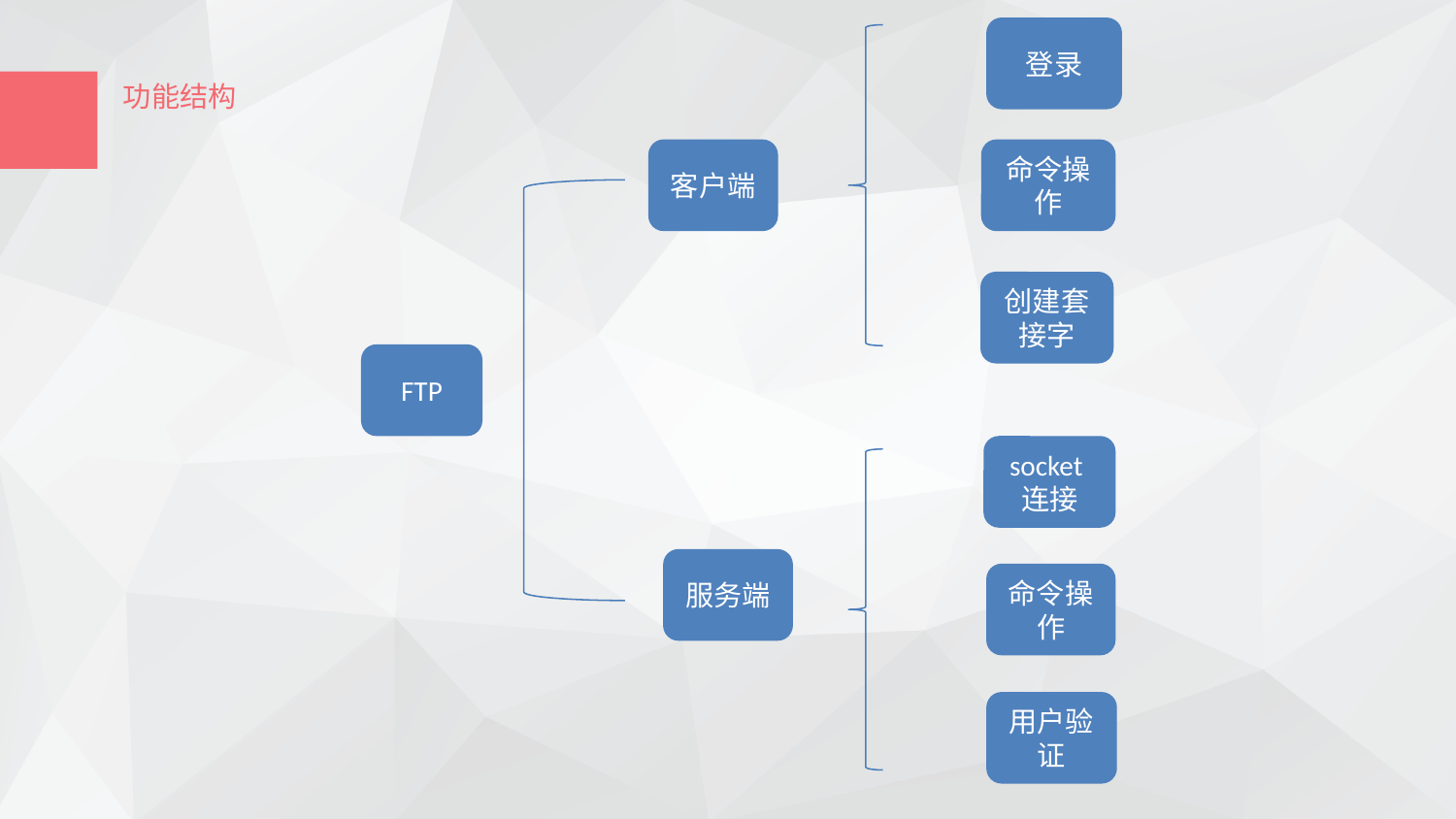

登录

功能结构
客户端
命令操作

创建套接字
FTP
socket连接

服务端
命令操作
用户验证